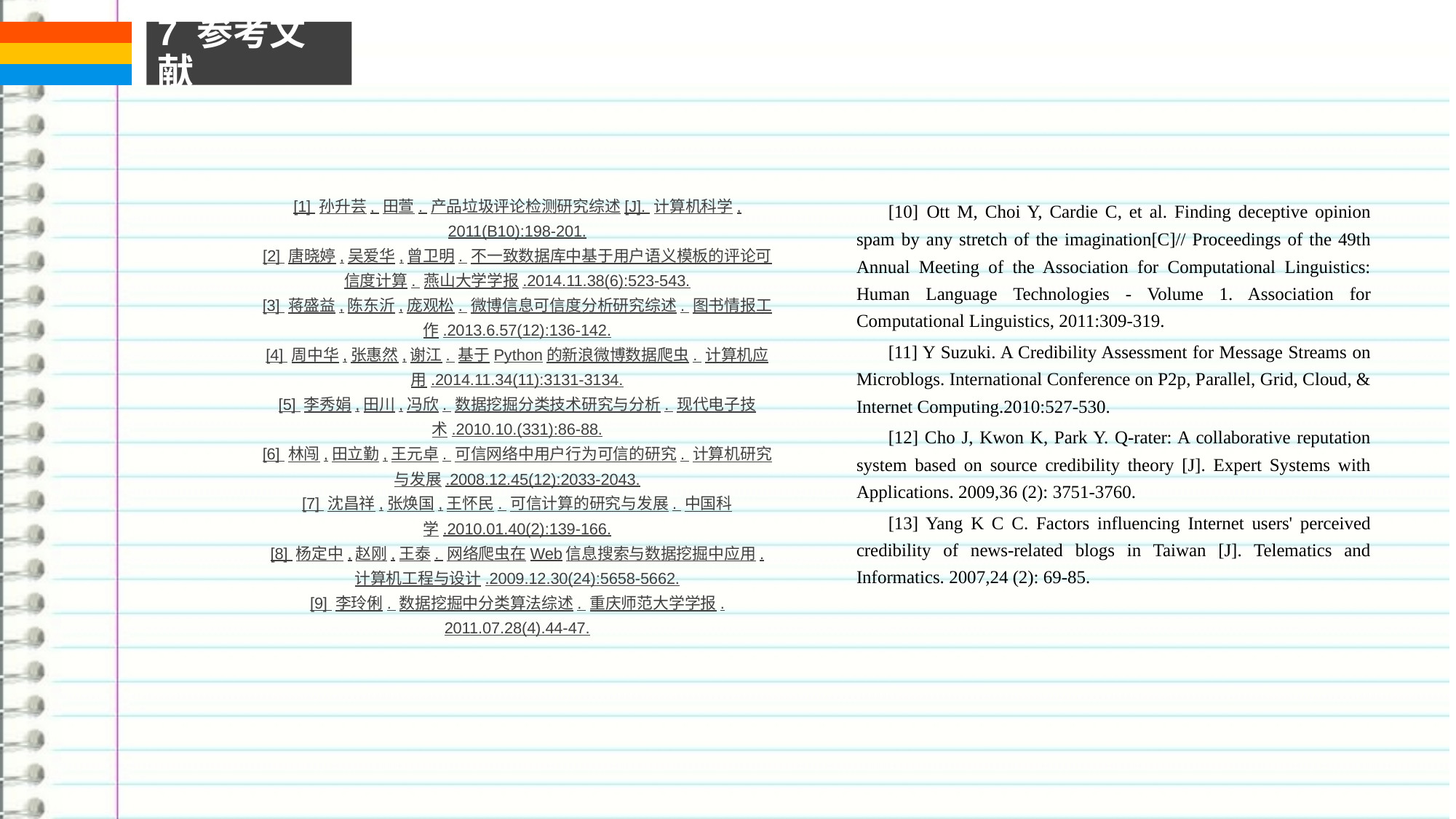

7 参考文献
[1] 孙升芸, 田萱. 产品垃圾评论检测研究综述[J]. 计算机科学, 2011(B10):198-201.
[2] 唐晓婷,吴爱华,曾卫明. 不一致数据库中基于用户语义模板的评论可信度计算. 燕山大学学报.2014.11.38(6):523-543.
[3] 蒋盛益,陈东沂,庞观松. 微博信息可信度分析研究综述. 图书情报工作.2013.6.57(12):136-142.
[4] 周中华,张惠然,谢江. 基于Python的新浪微博数据爬虫. 计算机应用.2014.11.34(11):3131-3134.
[5] 李秀娟,田川,冯欣. 数据挖掘分类技术研究与分析. 现代电子技术.2010.10.(331):86-88.
[6] 林闯,田立勤,王元卓. 可信网络中用户行为可信的研究. 计算机研究与发展.2008.12.45(12):2033-2043.
[7] 沈昌祥,张焕国,王怀民. 可信计算的研究与发展. 中国科学.2010.01.40(2):139-166.
[8] 杨定中,赵刚,王泰. 网络爬虫在Web信息搜索与数据挖掘中应用. 计算机工程与设计.2009.12.30(24):5658-5662.
[9] 李玲俐. 数据挖掘中分类算法综述. 重庆师范大学学报. 2011.07.28(4).44-47.

[10] Ott M, Choi Y, Cardie C, et al. Finding deceptive opinion spam by any stretch of the imagination[C]// Proceedings of the 49th Annual Meeting of the Association for Computational Linguistics: Human Language Technologies - Volume 1. Association for Computational Linguistics, 2011:309-319.
[11] Y Suzuki. A Credibility Assessment for Message Streams on Microblogs. International Conference on P2p, Parallel, Grid, Cloud, & Internet Computing.2010:527-530.
[12] Cho J, Kwon K, Park Y. Q-rater: A collaborative reputation system based on source credibility theory [J]. Expert Systems with Applications. 2009,36 (2): 3751-3760.
[13] Yang K C C. Factors influencing Internet users' perceived credibility of news-related blogs in Taiwan [J]. Telematics and Informatics. 2007,24 (2): 69-85.